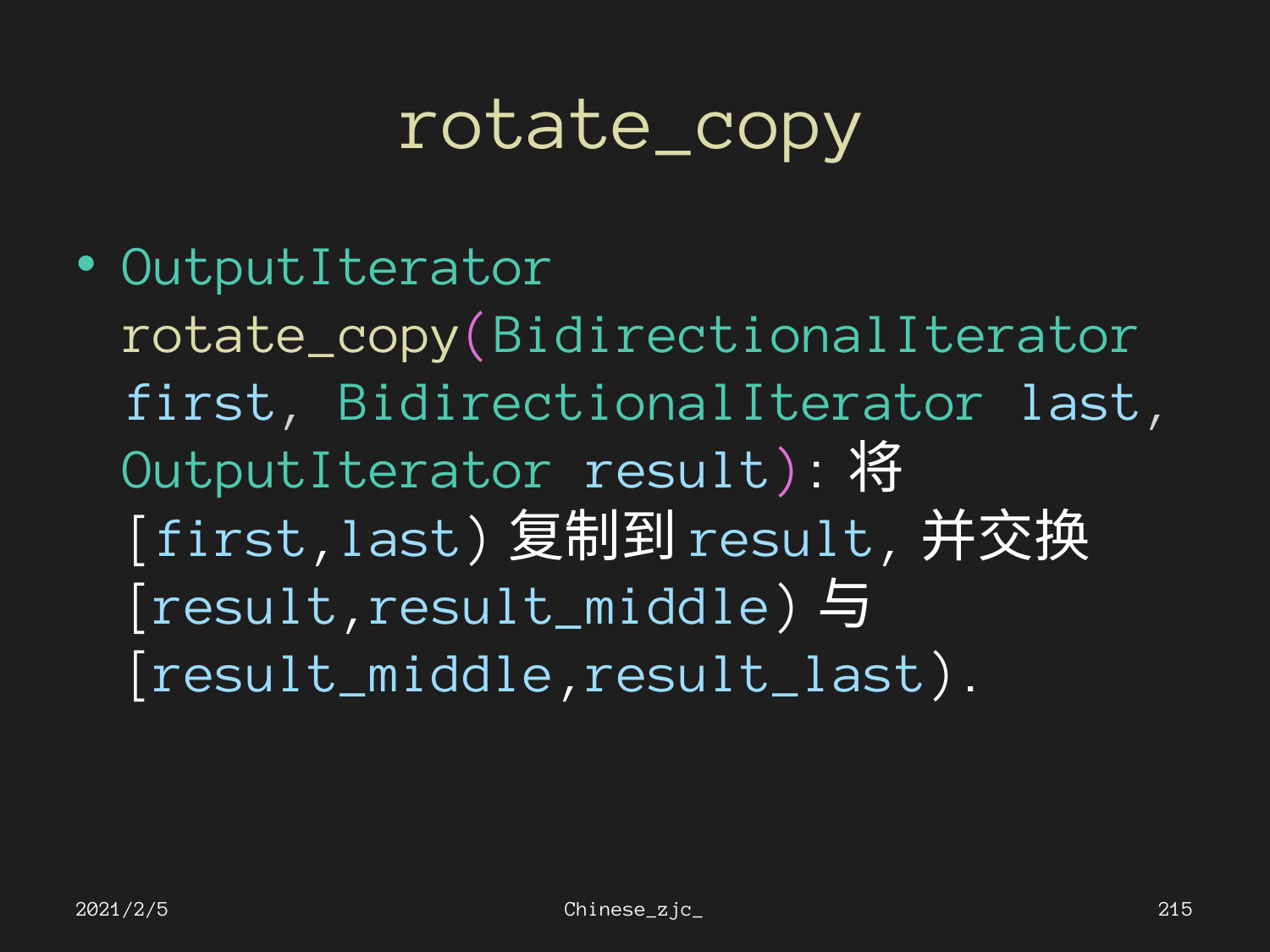

# rotate_copy
OutputIterator rotate_copy(BidirectionalIterator first, BidirectionalIterator last, OutputIterator result):将 [first,last)复制到result,并交换[result,result_middle)与[result_middle,result_last).
2021/2/5
Chinese_zjc_
215